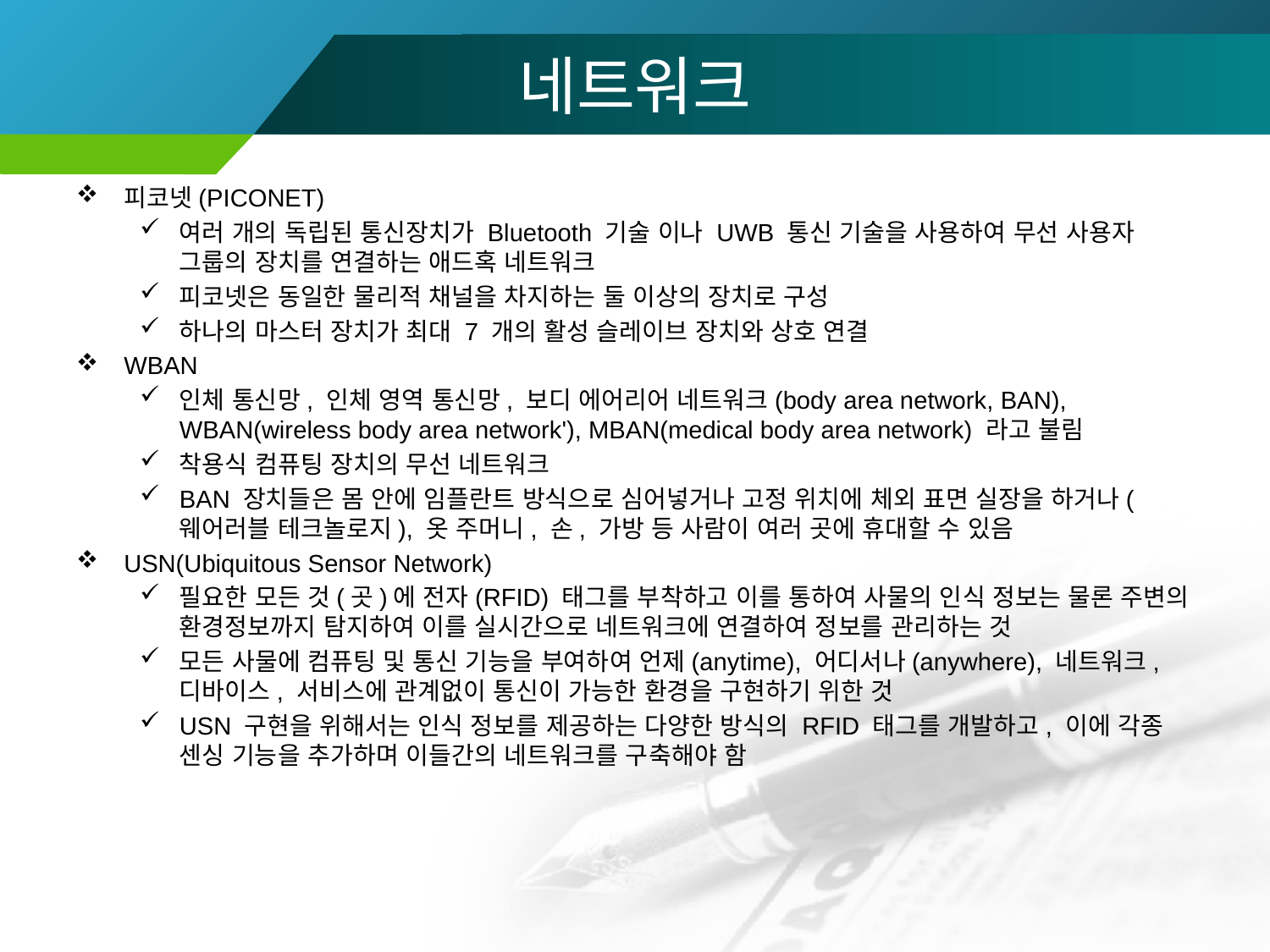

# 네트워크
피코넷(PICONET)
여러 개의 독립된 통신장치가 Bluetooth 기술 이나 UWB 통신 기술을 사용하여 무선 사용자 그룹의 장치를 연결하는 애드혹 네트워크
피코넷은 동일한 물리적 채널을 차지하는 둘 이상의 장치로 구성
하나의 마스터 장치가 최대 7 개의 활성 슬레이브 장치와 상호 연결
WBAN
인체 통신망, 인체 영역 통신망, 보디 에어리어 네트워크(body area network, BAN), WBAN(wireless body area network'), MBAN(medical body area network) 라고 불림
착용식 컴퓨팅 장치의 무선 네트워크
BAN 장치들은 몸 안에 임플란트 방식으로 심어넣거나 고정 위치에 체외 표면 실장을 하거나(웨어러블 테크놀로지), 옷 주머니, 손, 가방 등 사람이 여러 곳에 휴대할 수 있음
USN(Ubiquitous Sensor Network)
필요한 모든 것(곳)에 전자(RFID) 태그를 부착하고 이를 통하여 사물의 인식 정보는 물론 주변의 환경정보까지 탐지하여 이를 실시간으로 네트워크에 연결하여 정보를 관리하는 것
모든 사물에 컴퓨팅 및 통신 기능을 부여하여 언제(anytime), 어디서나(anywhere), 네트워크, 디바이스, 서비스에 관계없이 통신이 가능한 환경을 구현하기 위한 것
USN 구현을 위해서는 인식 정보를 제공하는 다양한 방식의 RFID 태그를 개발하고, 이에 각종 센싱 기능을 추가하며 이들간의 네트워크를 구축해야 함